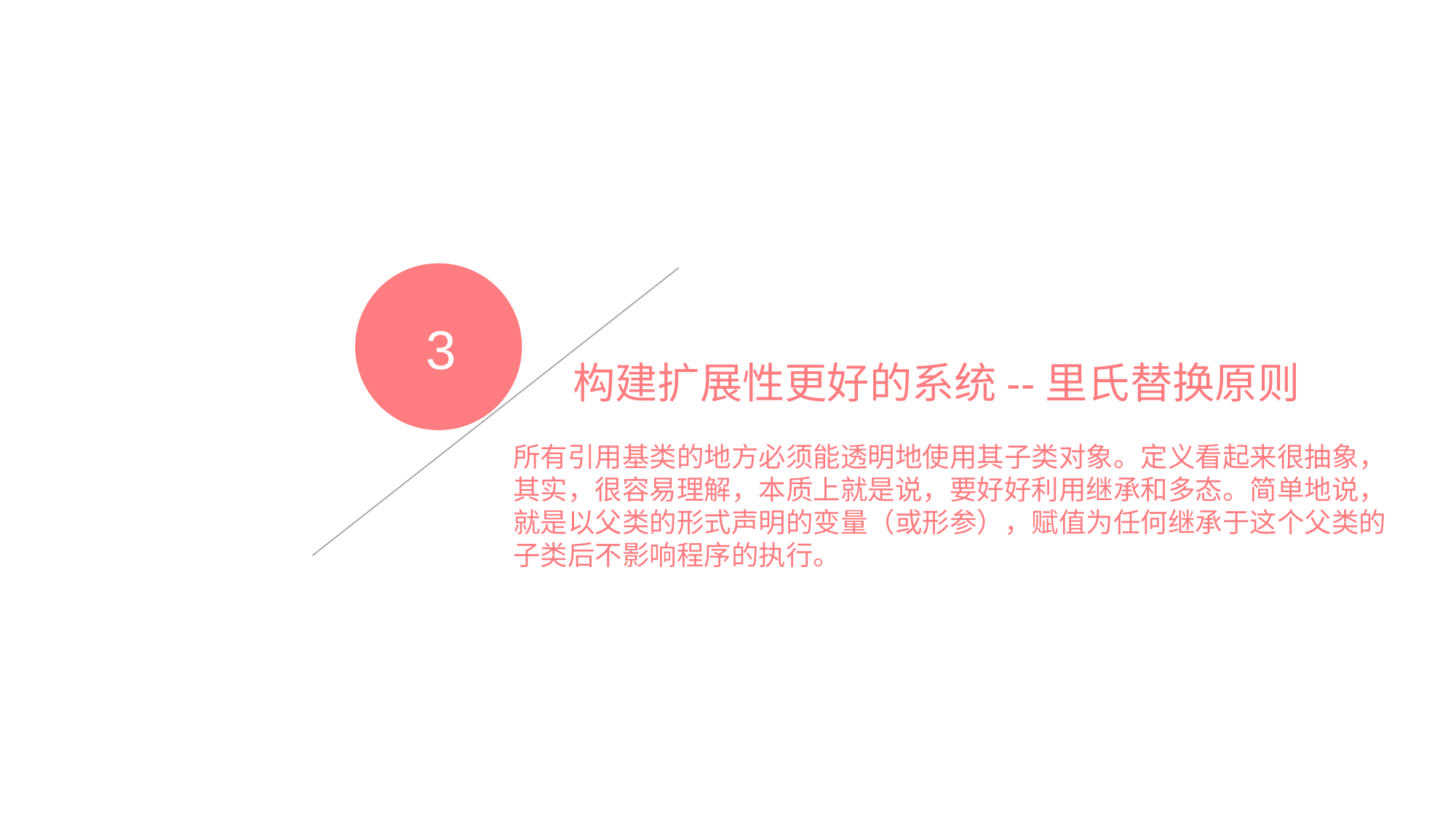

3
# 构建扩展性更好的系统--里氏替换原则
所有引用基类的地方必须能透明地使用其子类对象。定义看起来很抽象，其实，很容易理解，本质上就是说，要好好利用继承和多态。简单地说，就是以父类的形式声明的变量（或形参），赋值为任何继承于这个父类的子类后不影响程序的执行。